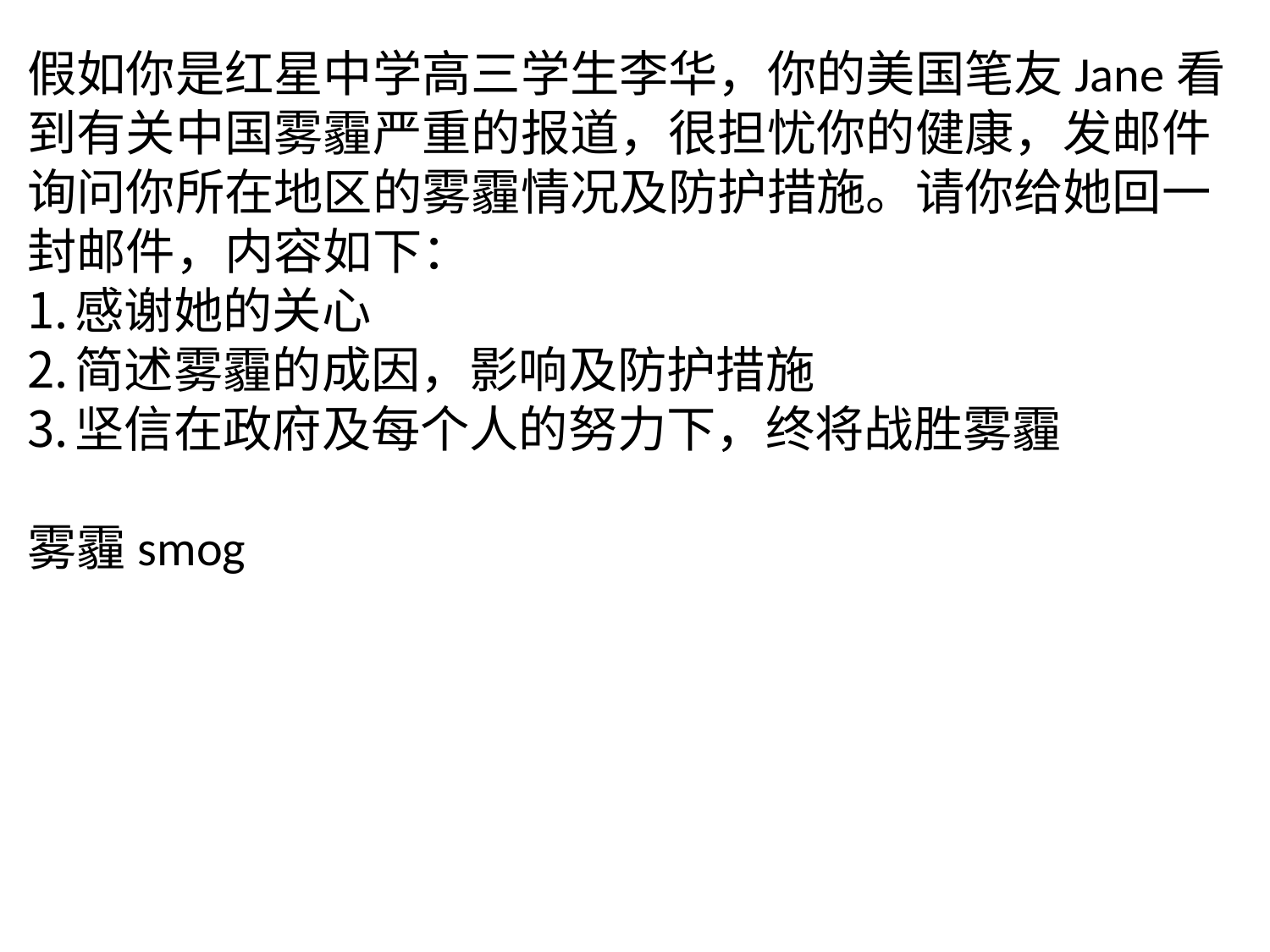

假如你是红星中学高三学生李华，你的美国笔友Jane看到有关中国雾霾严重的报道，很担忧你的健康，发邮件询问你所在地区的雾霾情况及防护措施。请你给她回一封邮件，内容如下：
感谢她的关心
简述雾霾的成因，影响及防护措施
坚信在政府及每个人的努力下，终将战胜雾霾

雾霾smog